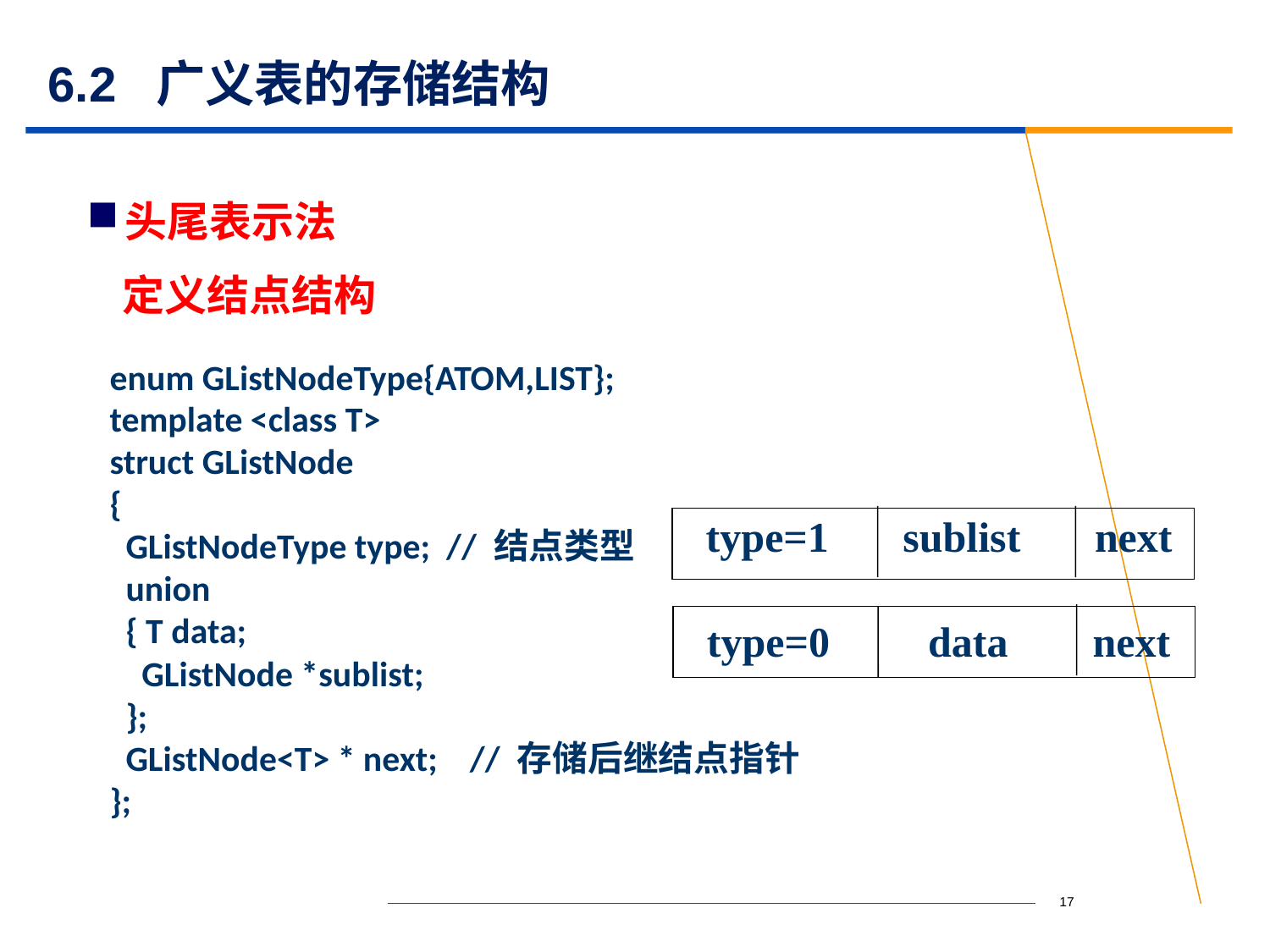

# 6.2  广义表的存储结构
头尾表示法
定义结点结构
enum GListNodeType{ATOM,LIST};
template <class T>
struct GListNode
{
  GListNodeType type;  // 结点类型
  union
  { T data;
    GListNode *sublist;
  };
  GListNode<T> * next;    // 存储后继结点指针
};

  type=1       sublist       next

  type=0        data        next